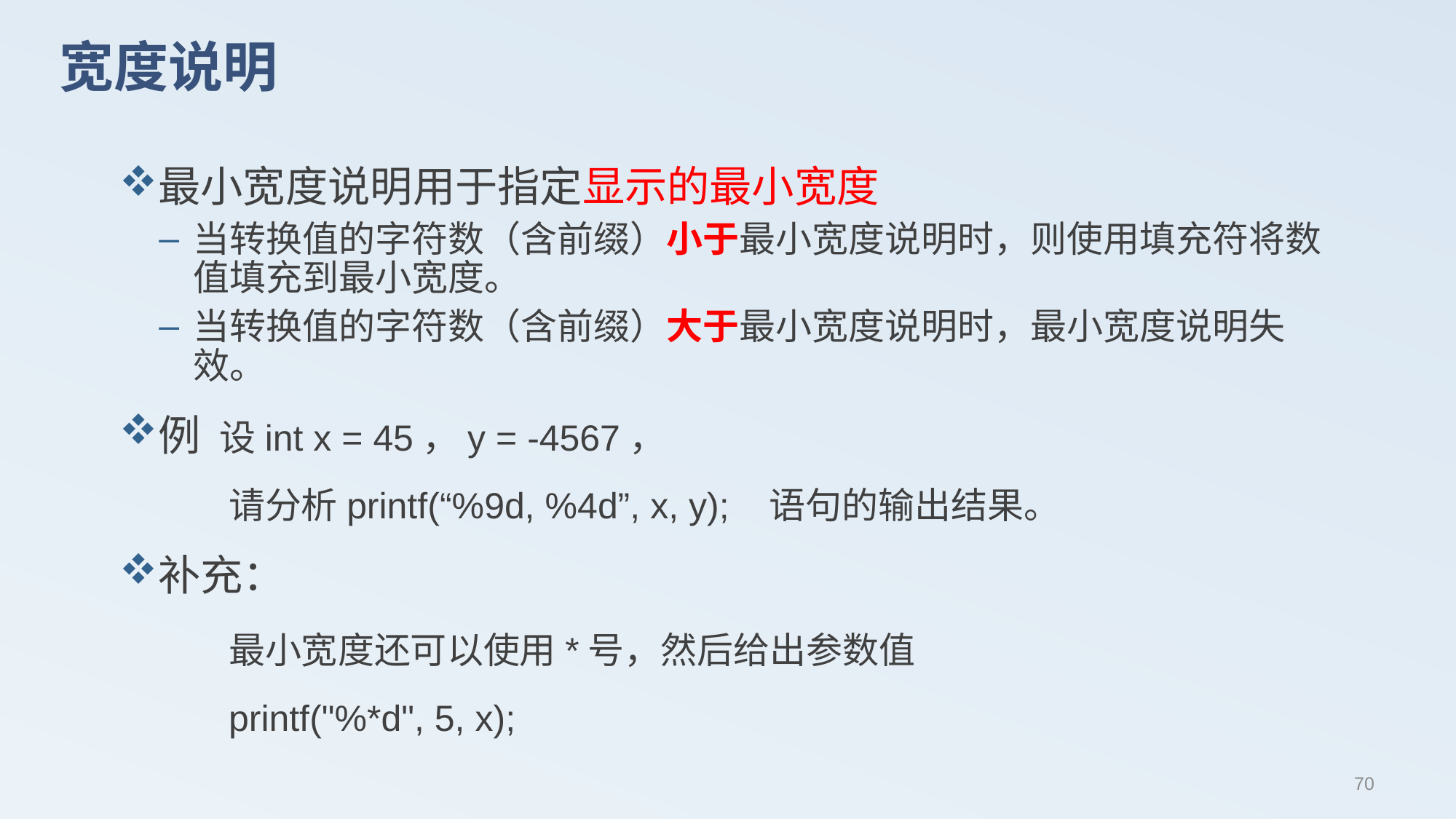

# 宽度说明
最小宽度说明用于指定显示的最小宽度
当转换值的字符数（含前缀）小于最小宽度说明时，则使用填充符将数值填充到最小宽度。
当转换值的字符数（含前缀）大于最小宽度说明时，最小宽度说明失效。
例  设int x = 45，y = -4567，
	请分析printf(“%9d, %4d”, x, y);   语句的输出结果。
补充：
	最小宽度还可以使用*号，然后给出参数值
	printf("%*d", 5, x);